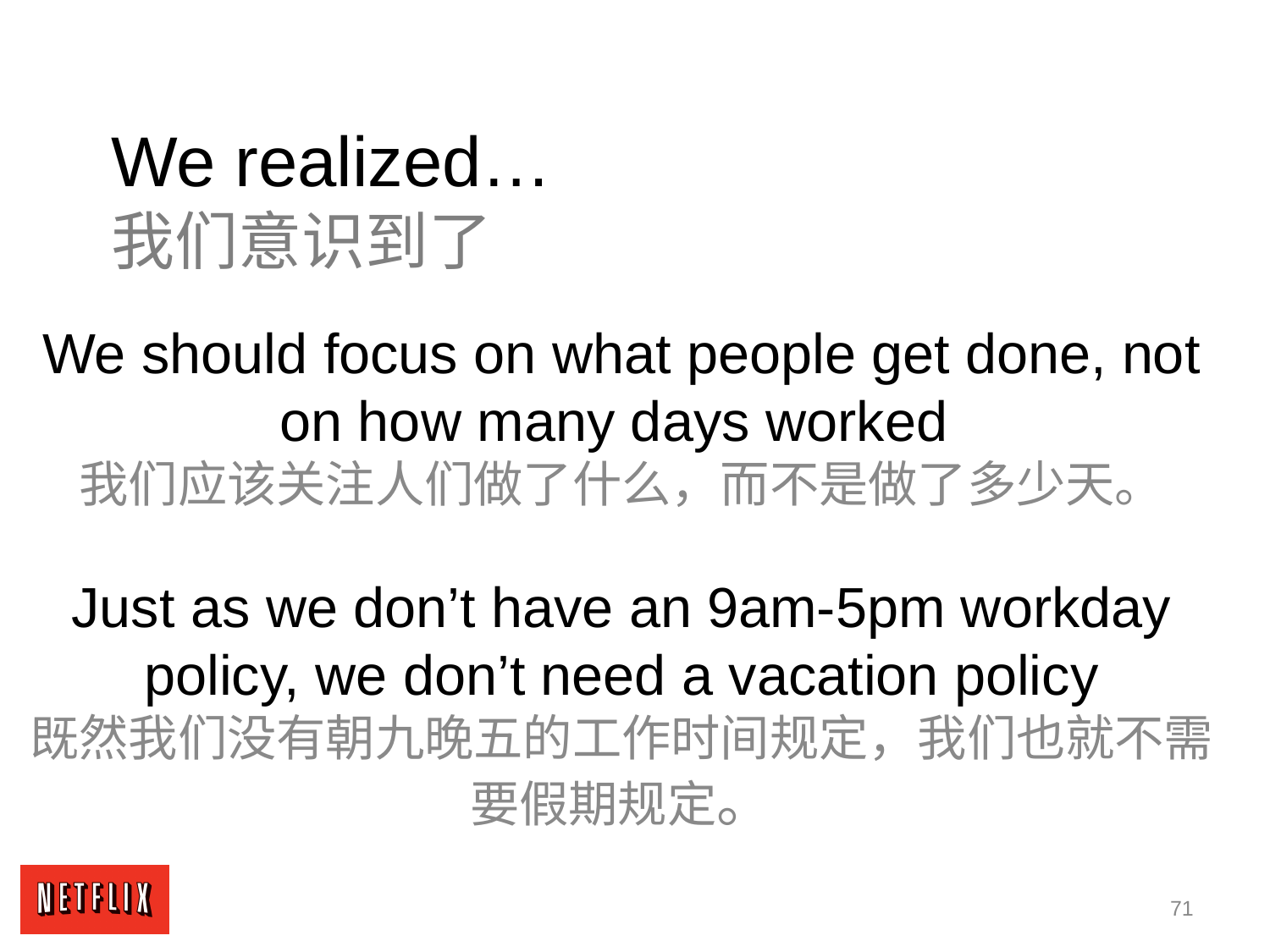

We realized…
我们意识到了
We should focus on what people get done, not on how many days worked
我们应该关注人们做了什么，而不是做了多少天。
Just as we don’t have an 9am-5pm workday policy, we don’t need a vacation policy
既然我们没有朝九晚五的工作时间规定，我们也就不需要假期规定。
71